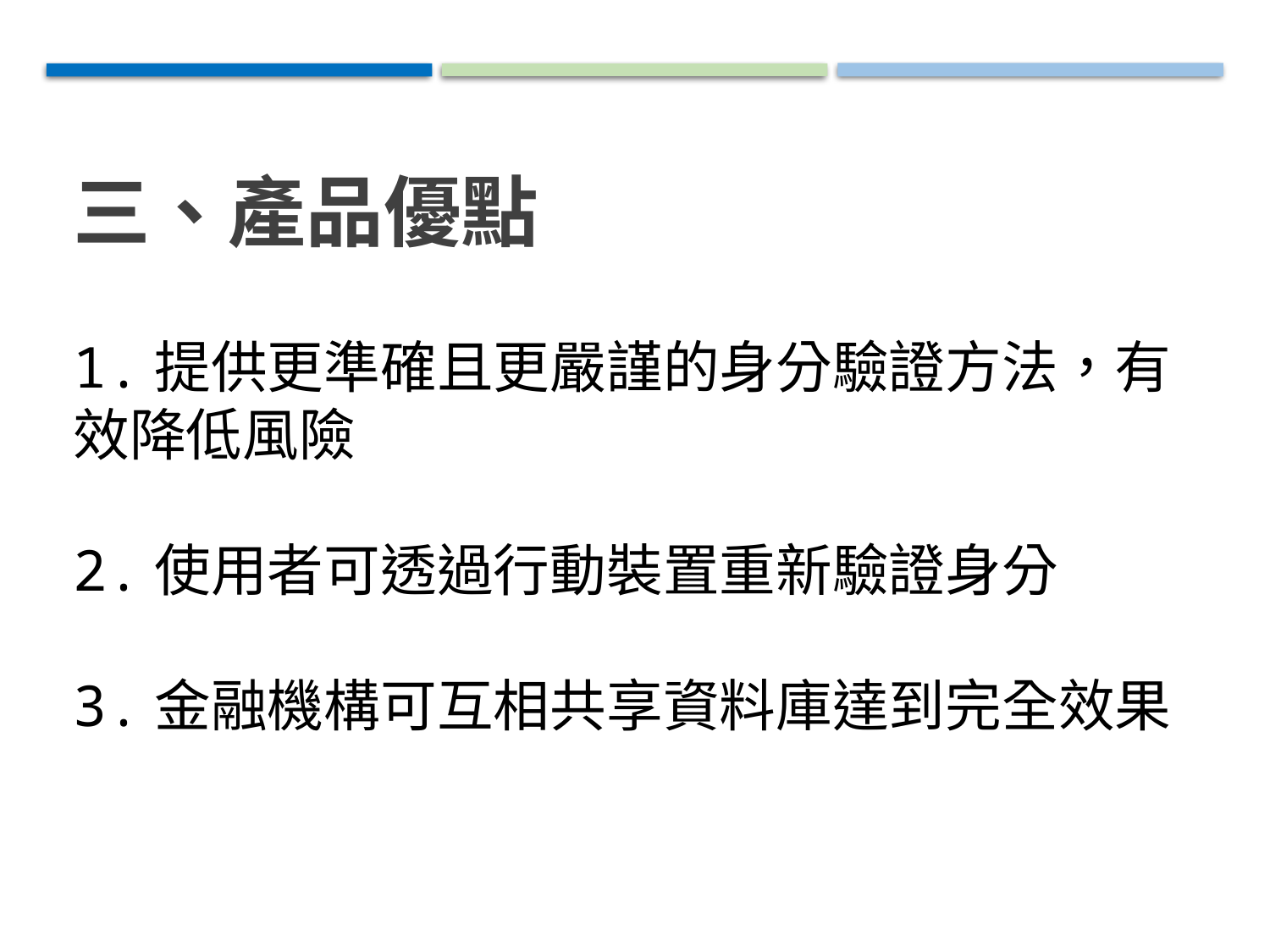

# 三、產品優點
1.提供更準確且更嚴謹的身分驗證方法，有效降低風險

2.使用者可透過行動裝置重新驗證身分

3.金融機構可互相共享資料庫達到完全效果